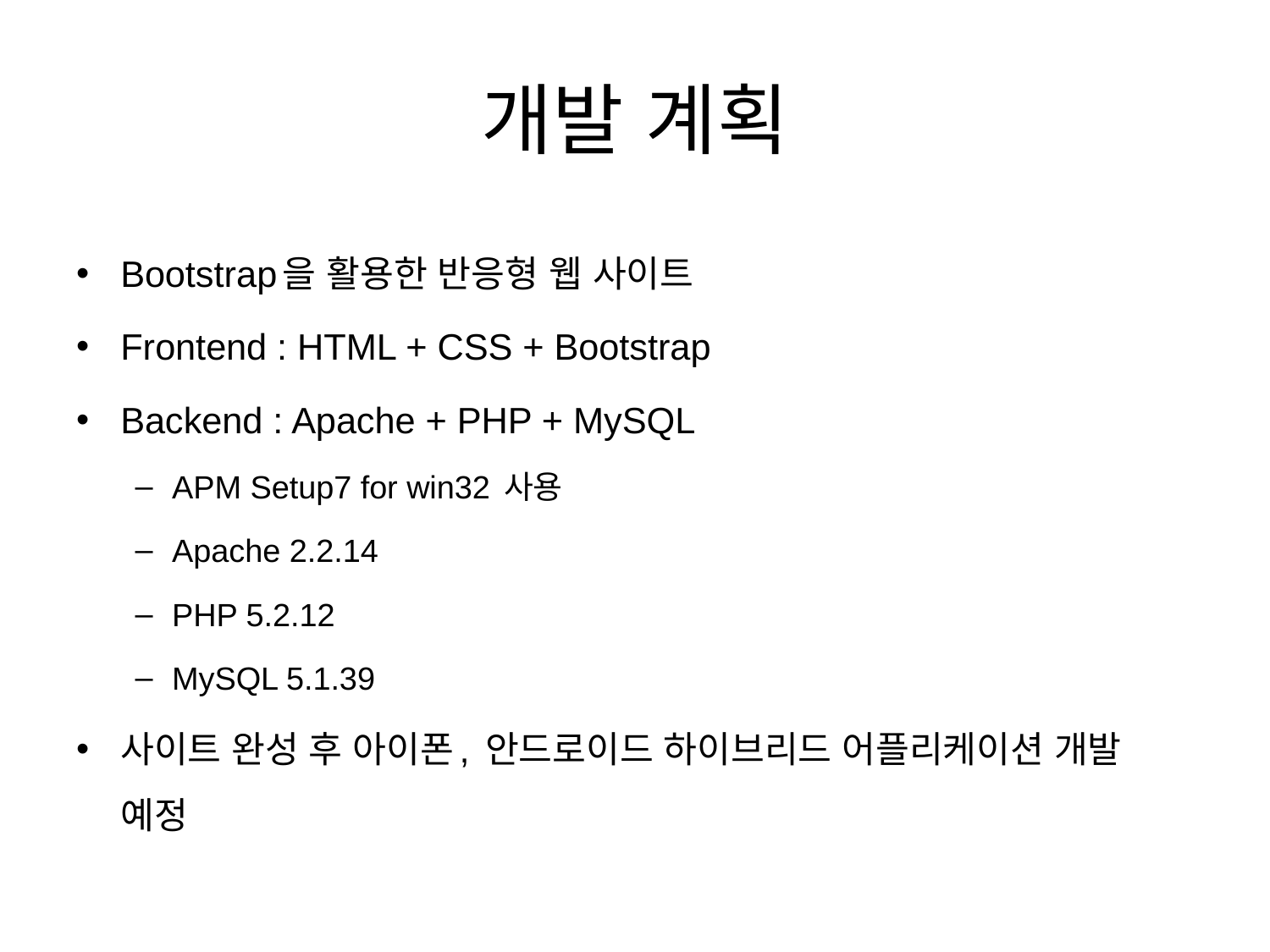

# 개발 계획
Bootstrap을 활용한 반응형 웹 사이트
Frontend : HTML + CSS + Bootstrap
Backend : Apache + PHP + MySQL
APM Setup7 for win32 사용
Apache 2.2.14
PHP 5.2.12
MySQL 5.1.39
사이트 완성 후 아이폰, 안드로이드 하이브리드 어플리케이션 개발 예정